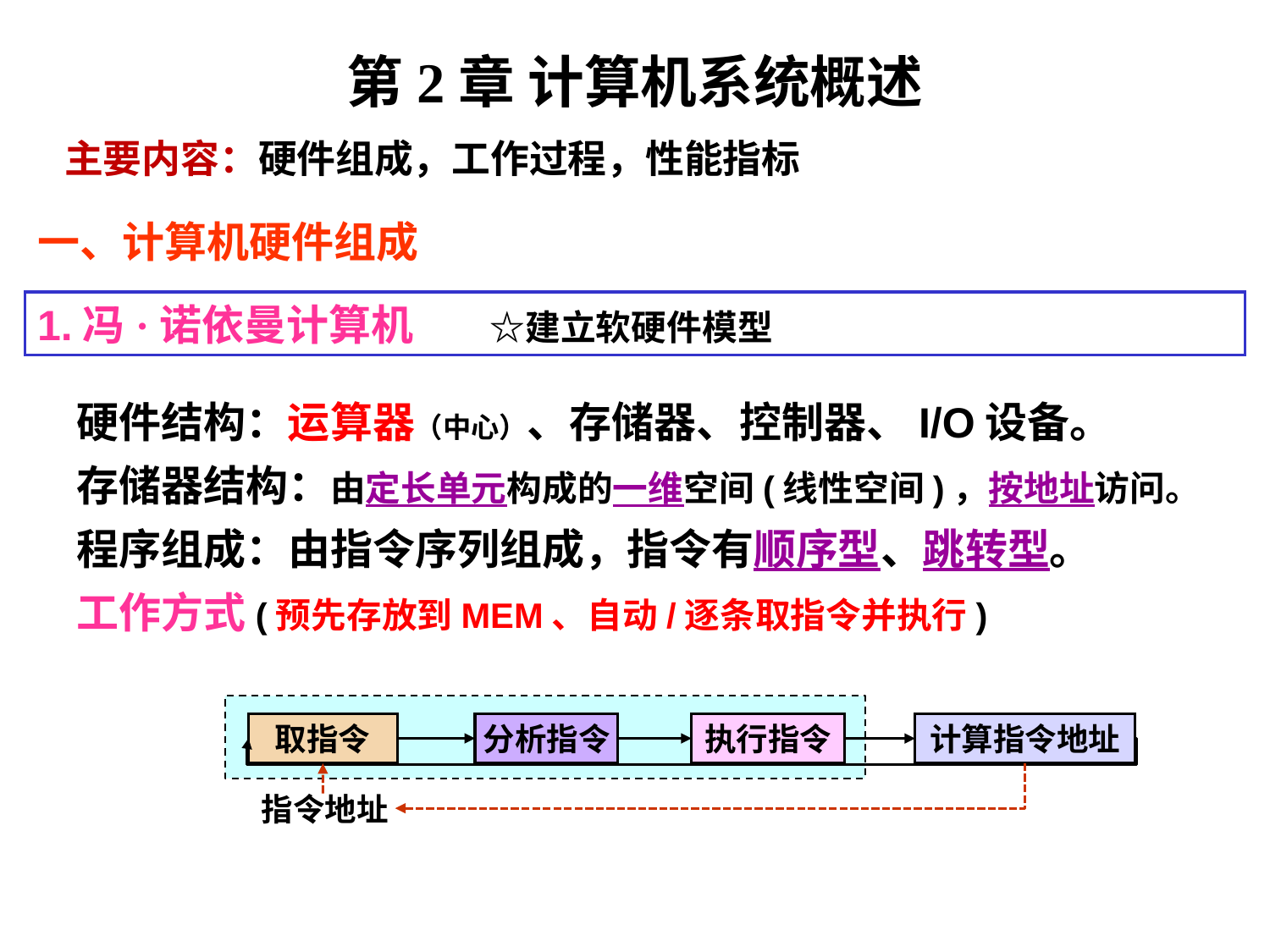

第2章 计算机系统概述
  主要内容：硬件组成，工作过程，性能指标
一、计算机硬件组成
1.冯·诺依曼计算机        ☆建立软硬件模型
   硬件结构：运算器（中心）、存储器、控制器、I/O设备。
   存储器结构：由定长单元构成的一维空间(线性空间)，按地址访问。
   程序组成：由指令序列组成，指令有顺序型、跳转型。
   工作方式(预先存放到MEM、自动/逐条取指令并执行)

取指令
分析指令
执行指令
计算指令地址

指令地址
3